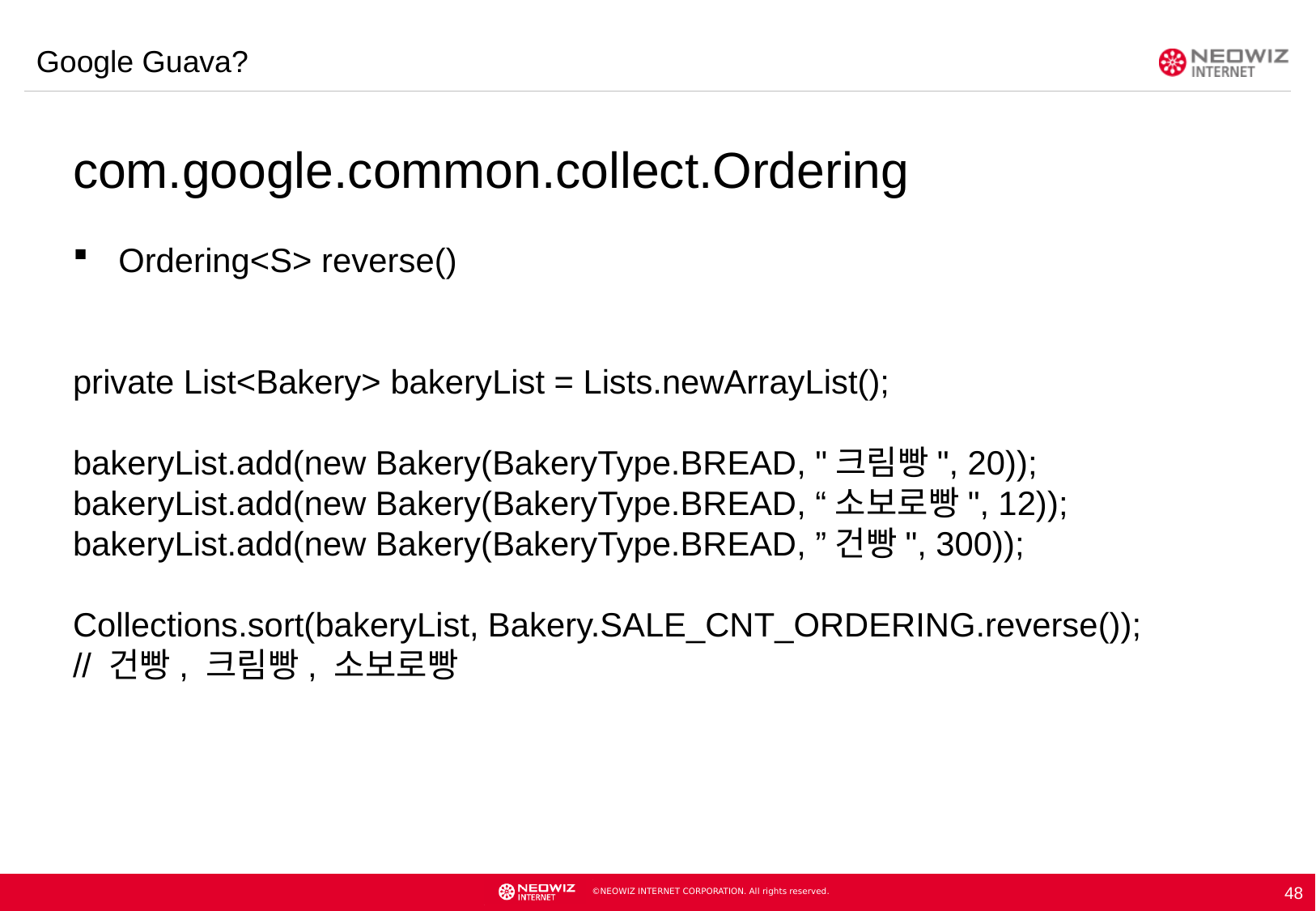

Google Guava?

com.google.common.collect.Ordering

Ordering<S> reverse()

private List<Bakery> bakeryList = Lists.newArrayList();

bakeryList.add(new Bakery(BakeryType.BREAD, "크림빵", 20));
bakeryList.add(new Bakery(BakeryType.BREAD, “소보로빵", 12));
bakeryList.add(new Bakery(BakeryType.BREAD, ”건빵", 300));

Collections.sort(bakeryList, Bakery.SALE_CNT_ORDERING.reverse());
// 건빵, 크림빵, 소보로빵
48